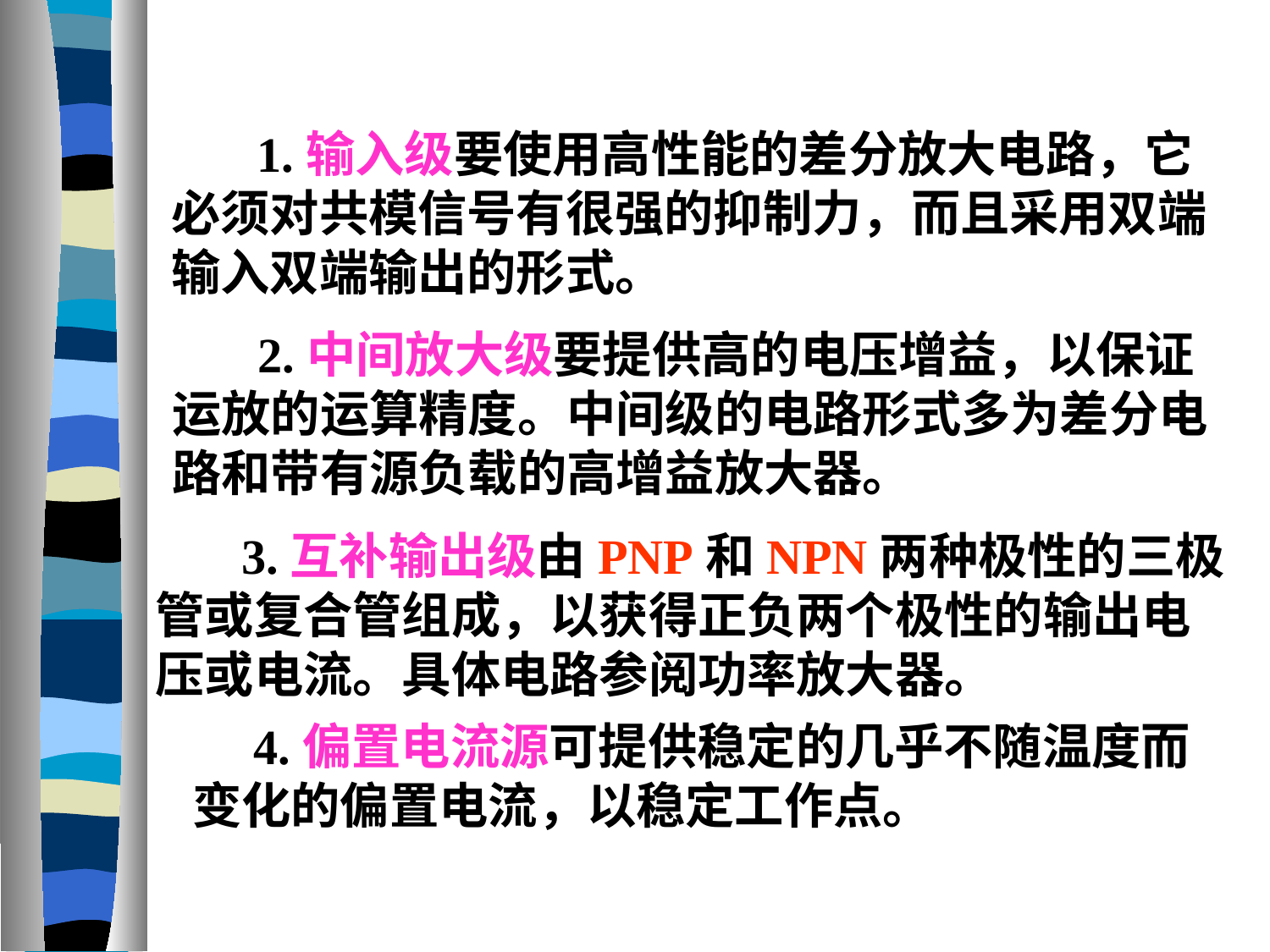

1.输入级要使用高性能的差分放大电路，它必须对共模信号有很强的抑制力，而且采用双端输入双端输出的形式。
       2.中间放大级要提供高的电压增益，以保证
运放的运算精度。中间级的电路形式多为差分电
路和带有源负载的高增益放大器。
       3.互补输出级由PNP和NPN两种极性的三极
管或复合管组成，以获得正负两个极性的输出电
压或电流。具体电路参阅功率放大器。
     4.偏置电流源可提供稳定的几乎不随温度而
变化的偏置电流，以稳定工作点。